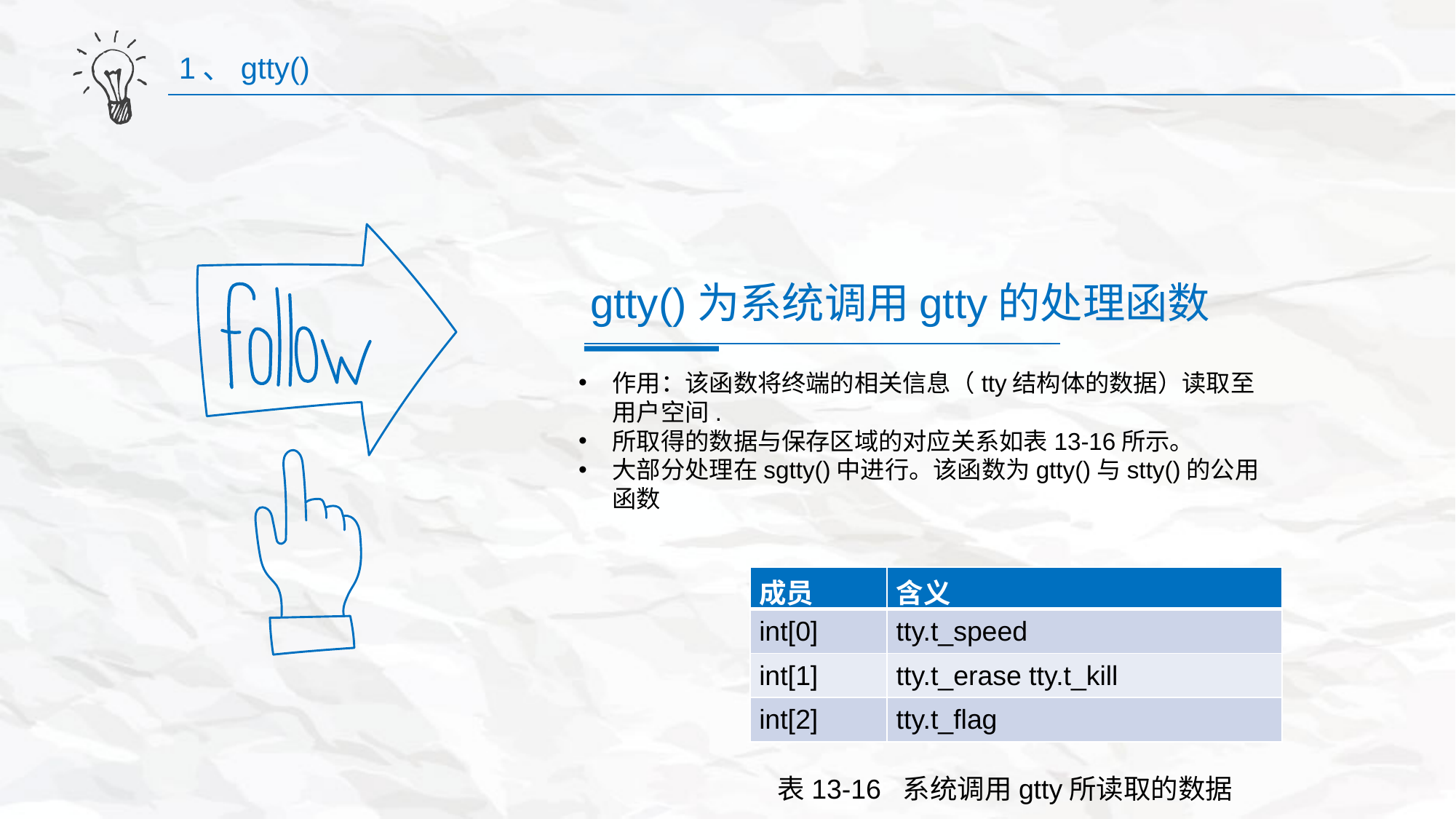

1、gtty()

gtty()为系统调用gtty的处理函数
作用：该函数将终端的相关信息（tty结构体的数据）读取至用户空间.
所取得的数据与保存区域的对应关系如表13-16所示。
大部分处理在sgtty()中进行。该函数为gtty()与stty()的公用函数

| 成员 | 含义 |
| --- | --- |
| int[0] | tty.t\_speed |
| int[1] | tty.t\_erase tty.t\_kill |
| int[2] | tty.t\_flag |
表13-16  系统调用gtty所读取的数据